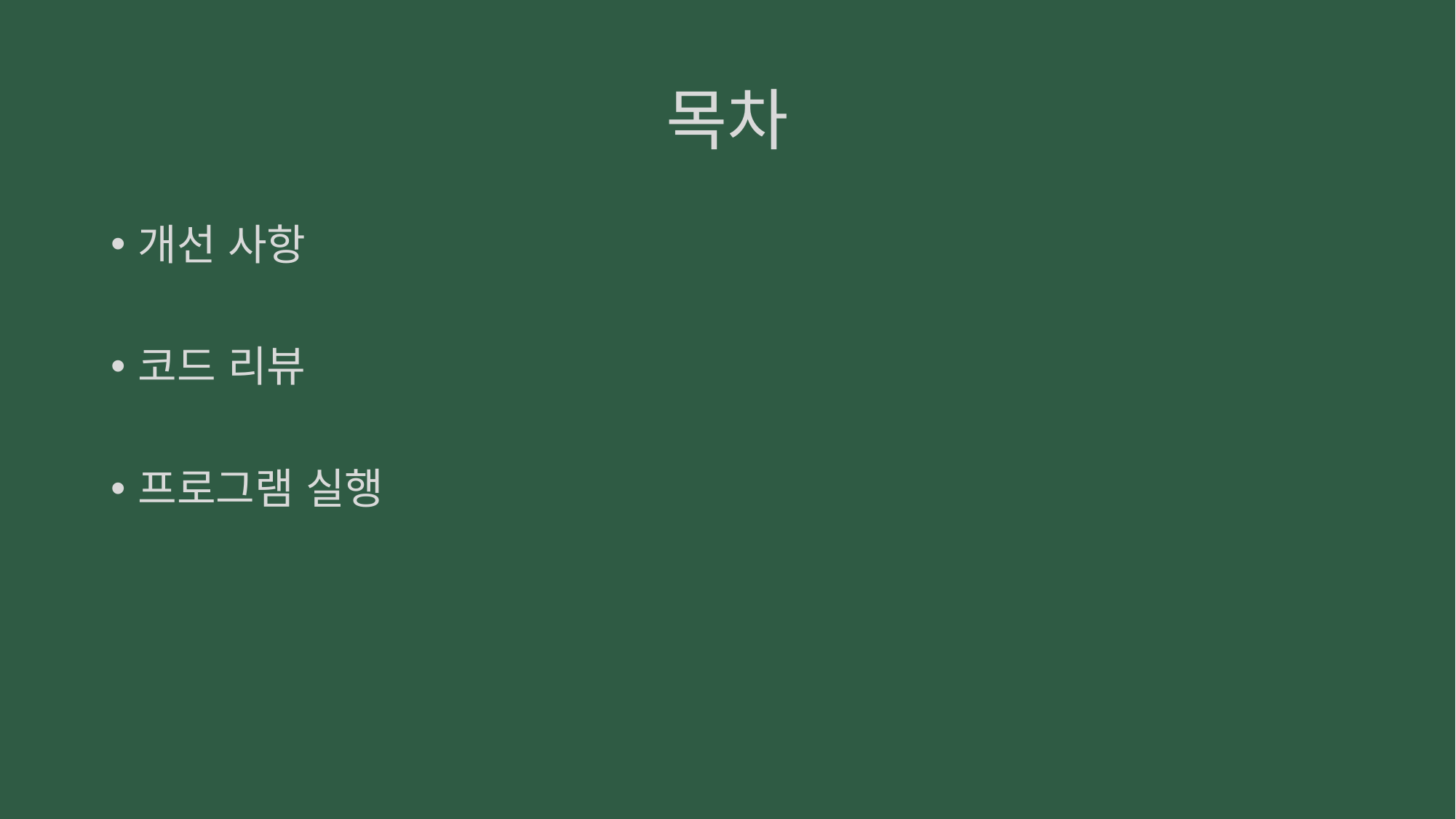

# 목차
개선 사항

코드 리뷰

프로그램 실행